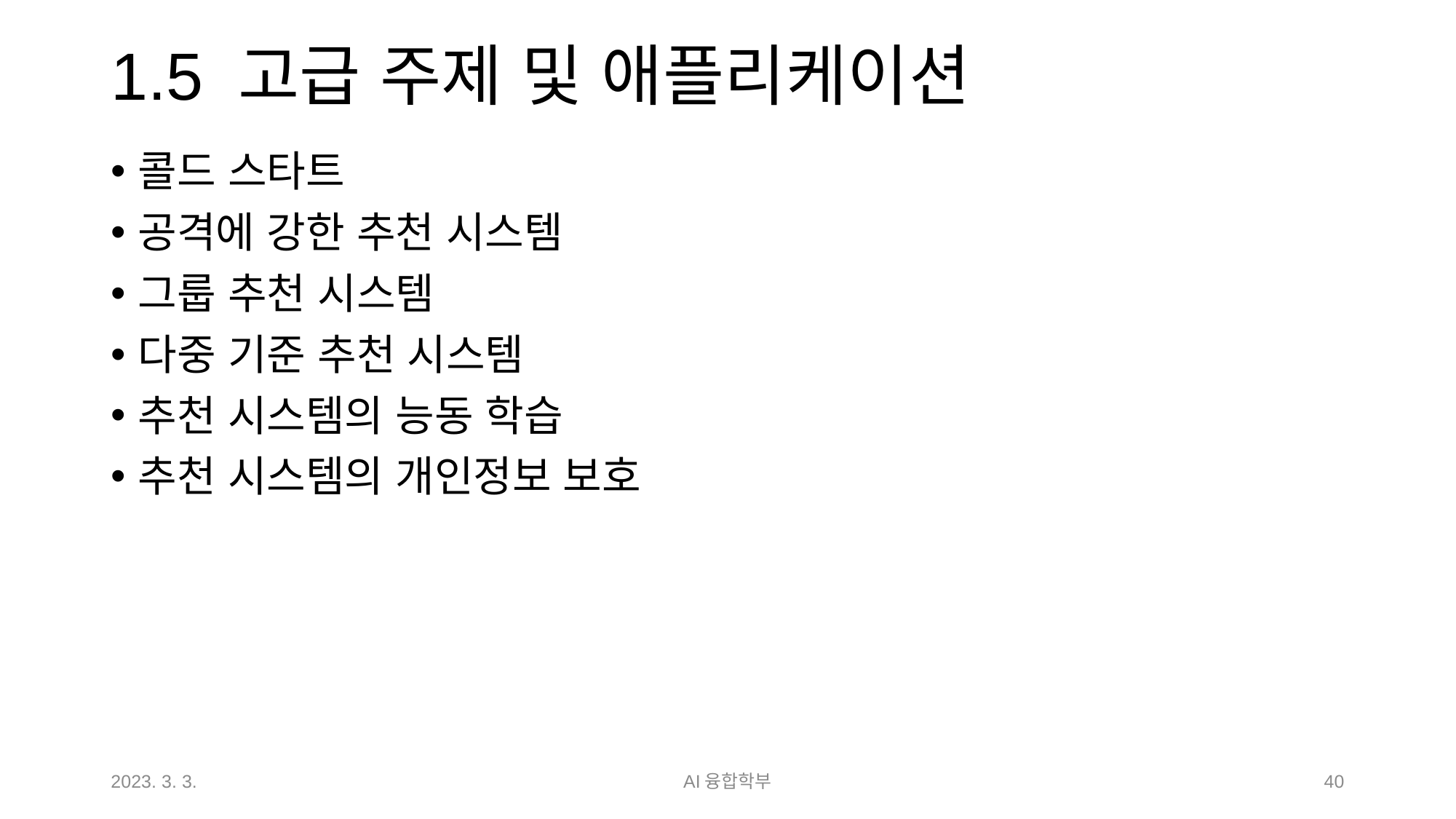

# 1.5 고급 주제 및 애플리케이션
콜드 스타트
공격에 강한 추천 시스템
그룹 추천 시스템
다중 기준 추천 시스템
추천 시스템의 능동 학습
추천 시스템의 개인정보 보호
2023. 3. 3.
AI융합학부
40